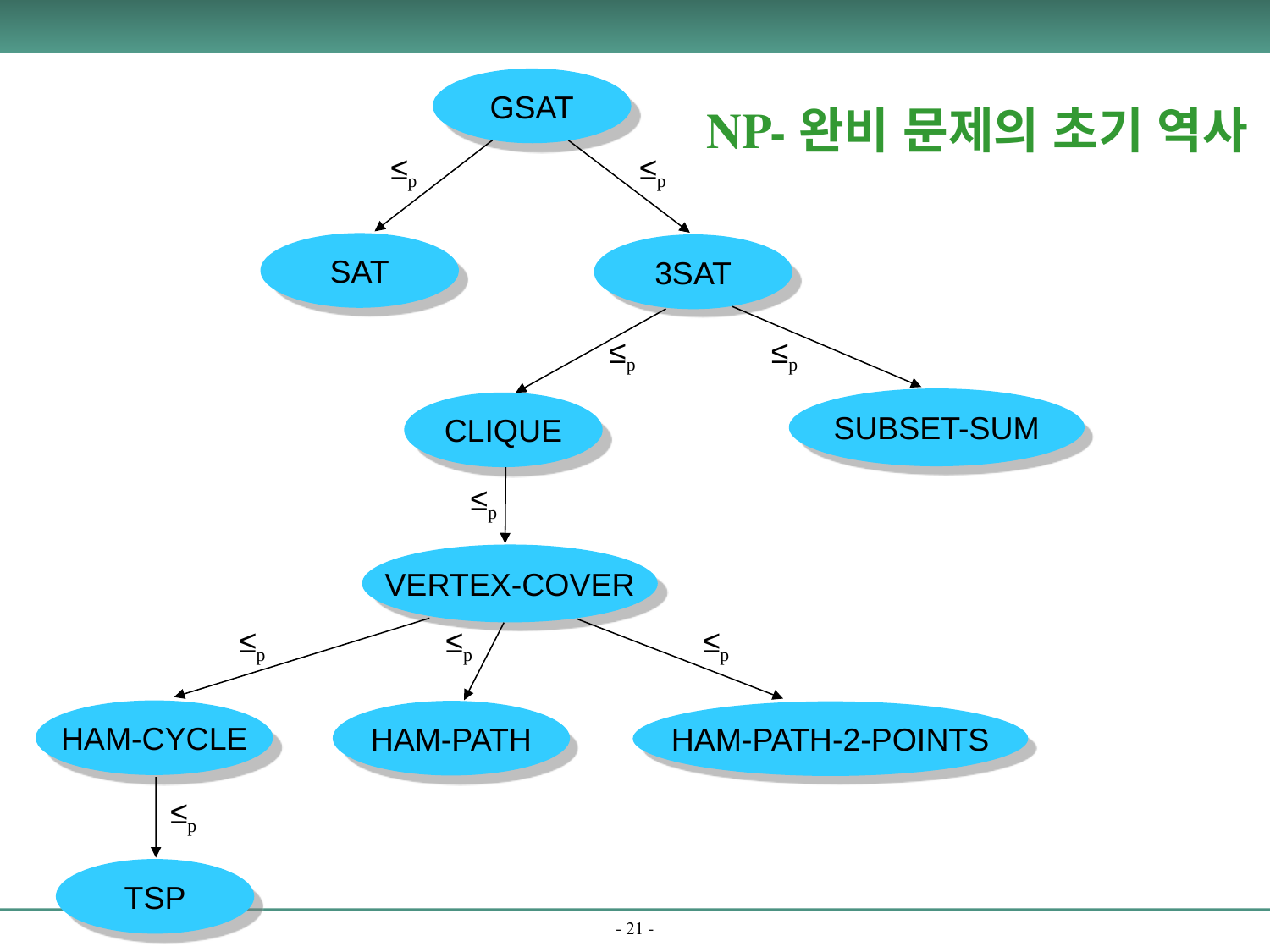

NP-완비 문제의 초기 역사
GSAT

≤p
≤p
SAT
3SAT

≤p
≤p
SUBSET-SUM
CLIQUE

≤p
VERTEX-COVER
≤p
≤p
≤p

HAM-CYCLE
HAM-PATH
HAM-PATH-2-POINTS

≤p
TSP